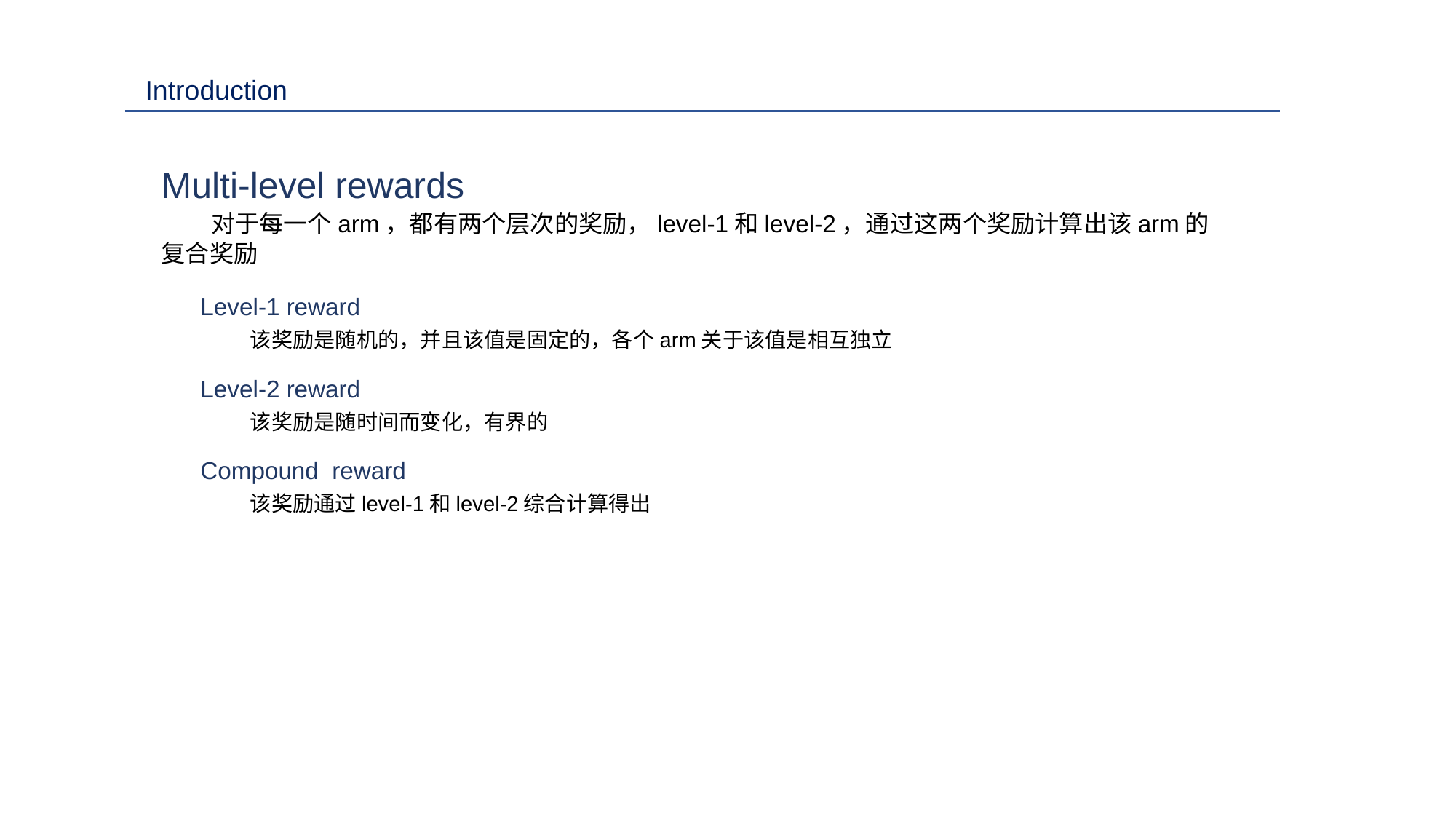

Introduction
Multi-level rewards
       对于每一个arm，都有两个层次的奖励，level-1和level-2，通过这两个奖励计算出该arm的复合奖励
Level-1 reward
       该奖励是随机的，并且该值是固定的，各个arm关于该值是相互独立
Level-2 reward
       该奖励是随时间而变化，有界的
Compound  reward
       该奖励通过level-1和level-2综合计算得出